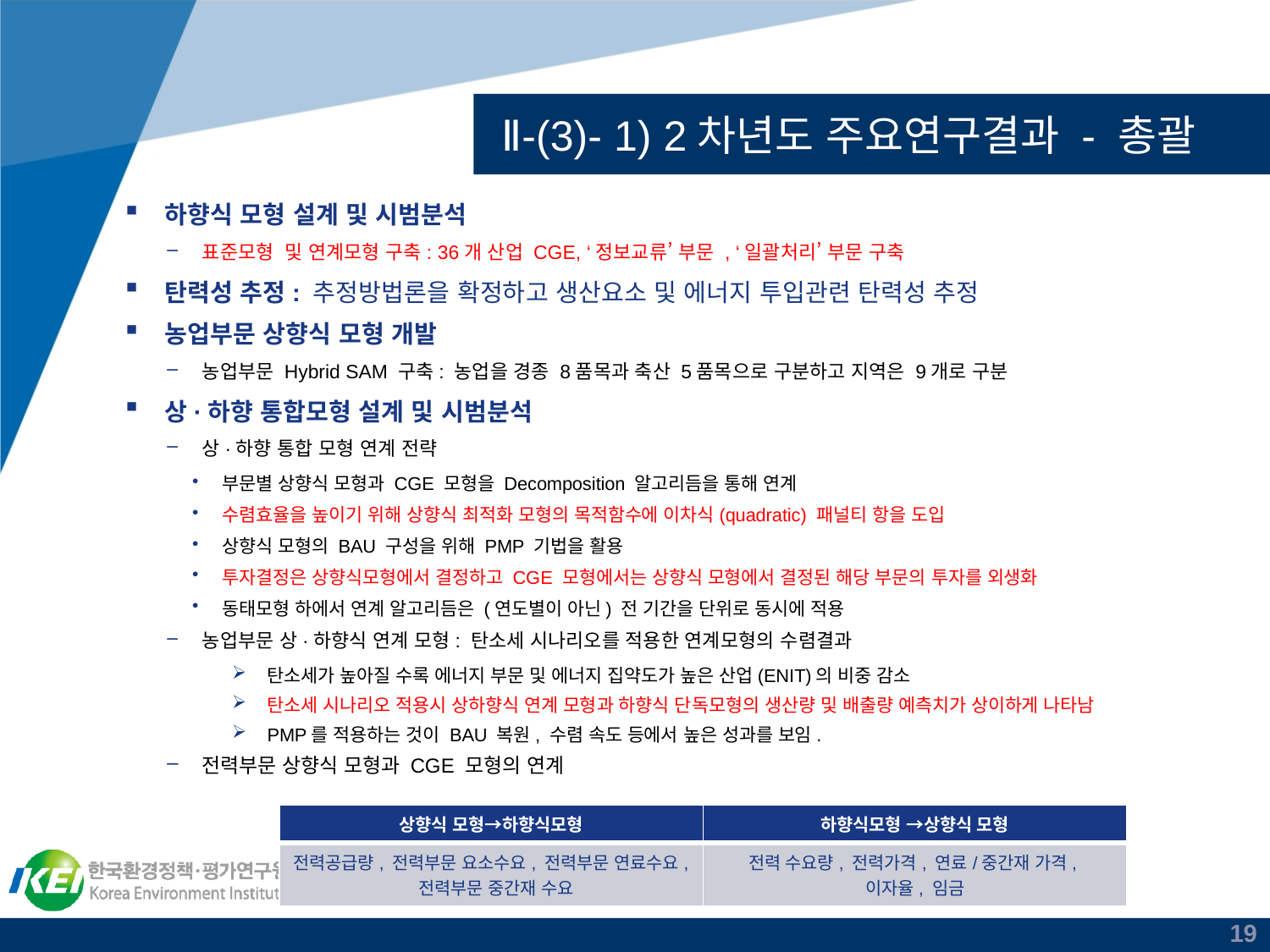

# Ⅱ-(3)- 1) 2차년도 주요연구결과 - 총괄
하향식 모형 설계 및 시범분석
표준모형  및 연계모형 구축: 36개 산업 CGE, ‘정보교류’ 부문 , ‘일괄처리’ 부문 구축
탄력성 추정: 추정방법론을 확정하고 생산요소 및 에너지 투입관련 탄력성 추정
농업부문 상향식 모형 개발
농업부문 Hybrid SAM 구축: 농업을 경종 8품목과 축산 5품목으로 구분하고 지역은 9개로 구분
상·하향 통합모형 설계 및 시범분석
상·하향 통합 모형 연계 전략
부문별 상향식 모형과 CGE 모형을 Decomposition 알고리듬을 통해 연계
수렴효율을 높이기 위해 상향식 최적화 모형의 목적함수에 이차식(quadratic) 패널티 항을 도입
상향식 모형의 BAU 구성을 위해 PMP 기법을 활용
투자결정은 상향식모형에서 결정하고 CGE 모형에서는 상향식 모형에서 결정된 해당 부문의 투자를 외생화
동태모형 하에서 연계 알고리듬은 (연도별이 아닌) 전 기간을 단위로 동시에 적용
농업부문 상·하향식 연계 모형: 탄소세 시나리오를 적용한 연계모형의 수렴결과
탄소세가 높아질 수록 에너지 부문 및 에너지 집약도가 높은 산업(ENIT)의 비중 감소
탄소세 시나리오 적용시 상하향식 연계 모형과 하향식 단독모형의 생산량 및 배출량 예측치가 상이하게 나타남
PMP를 적용하는 것이 BAU 복원, 수렴 속도 등에서 높은 성과를 보임.
전력부문 상향식 모형과 CGE 모형의 연계

| 상향식 모형→하향식모형 | 하향식모형 →상향식 모형 |
| --- | --- |
| 전력공급량, 전력부문 요소수요, 전력부문 연료수요, 전력부문 중간재 수요 | 전력 수요량, 전력가격, 연료/중간재 가격, 이자율, 임금 |
19